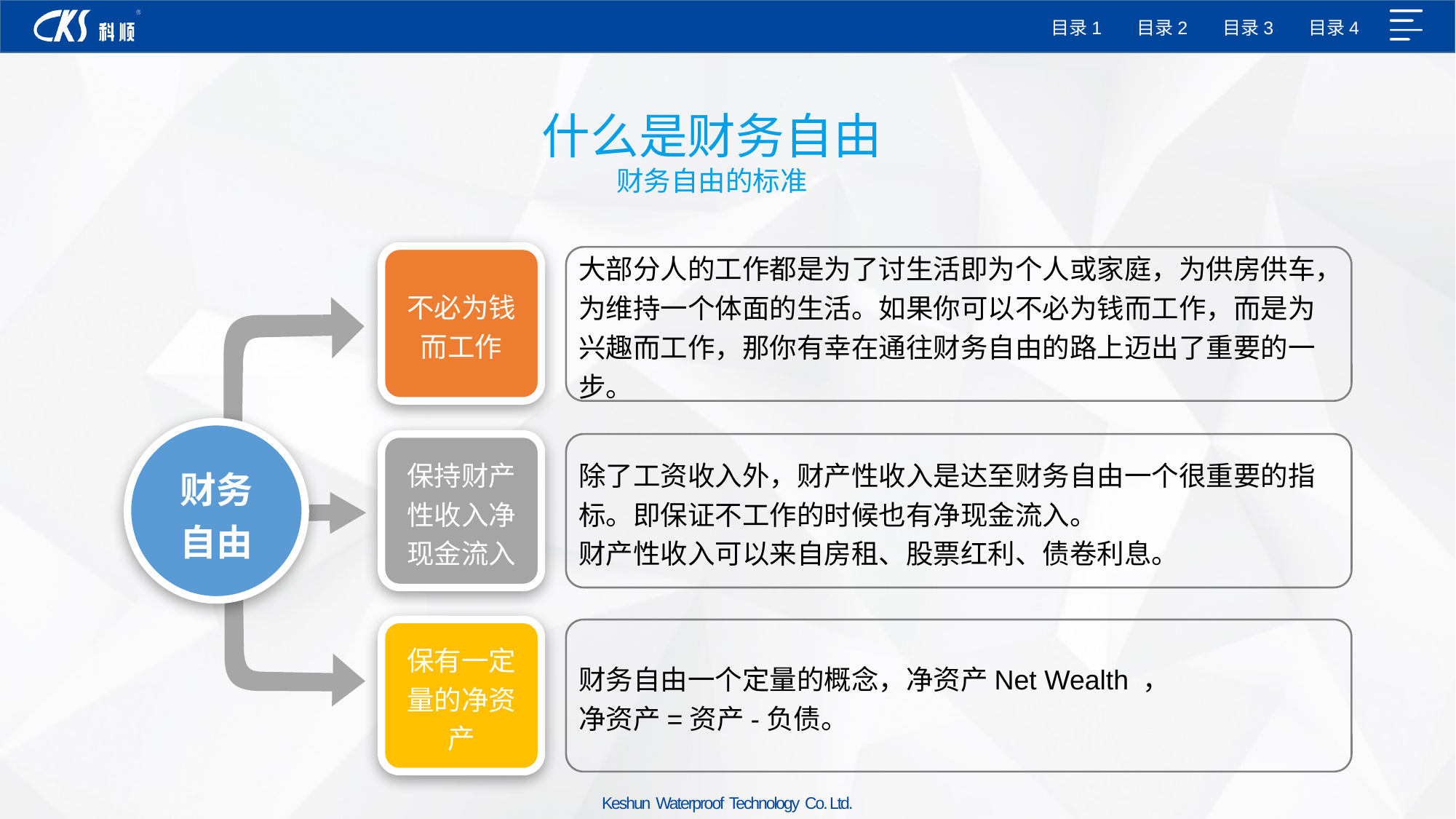

什么是财务自由
财务自由的标准
不必为钱而工作
大部分人的工作都是为了讨生活即为个人或家庭，为供房供车，为维持一个体面的生活。如果你可以不必为钱而工作，而是为兴趣而工作，那你有幸在通往财务自由的路上迈出了重要的一步。

财务
自由

保持财产性收入净现金流入
除了工资收入外，财产性收入是达至财务自由一个很重要的指标。即保证不工作的时候也有净现金流入。
财产性收入可以来自房租、股票红利、债卷利息。

保有一定量的净资产
财务自由一个定量的概念，净资产Net Wealth ，
净资产=资产-负债。